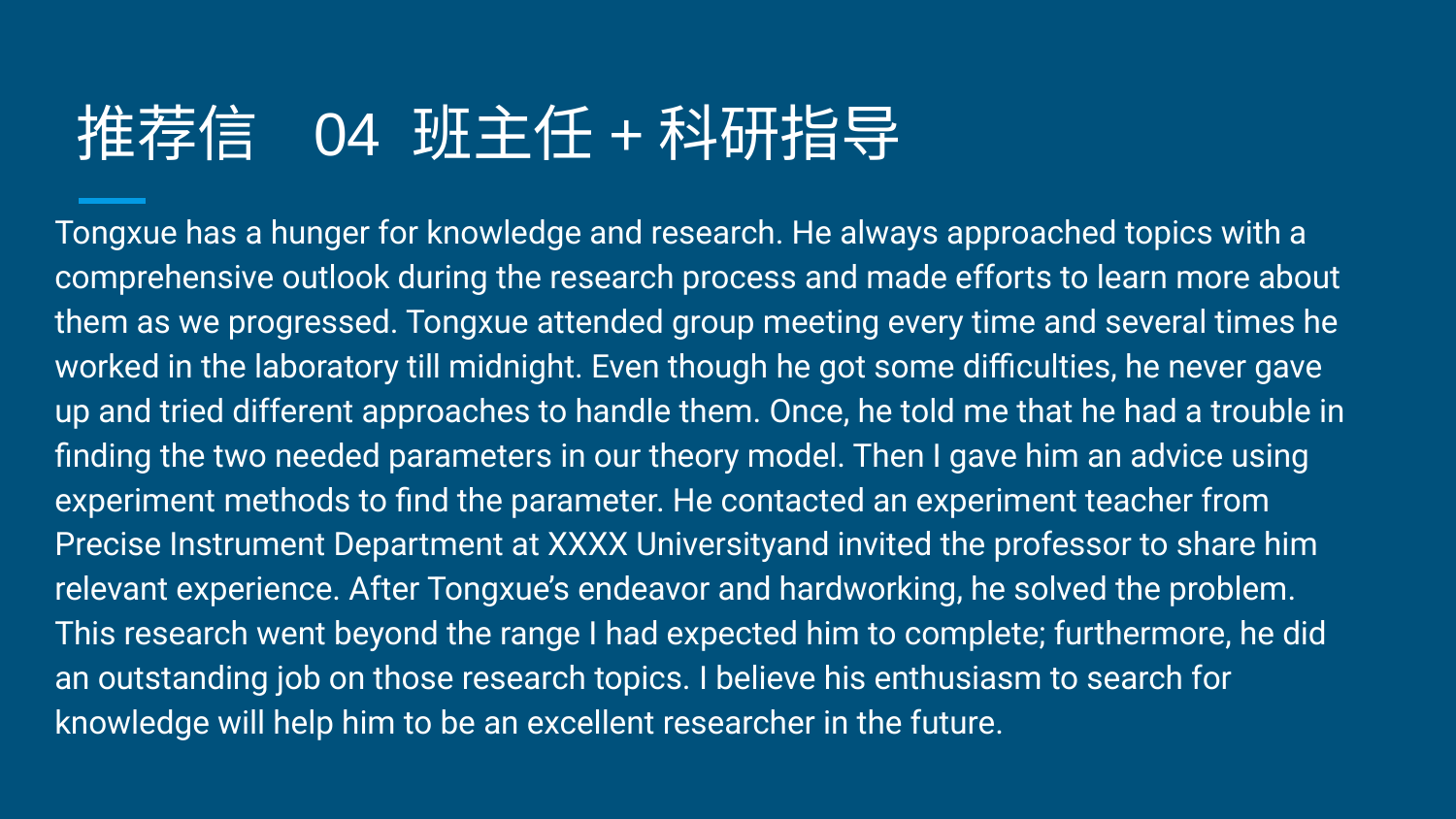

# 推荐信   04 班主任+科研指导
Tongxue has a hunger for knowledge and research. He always approached topics with a comprehensive outlook during the research process and made efforts to learn more about them as we progressed. Tongxue attended group meeting every time and several times he worked in the laboratory till midnight. Even though he got some difficulties, he never gave up and tried different approaches to handle them. Once, he told me that he had a trouble in finding the two needed parameters in our theory model. Then I gave him an advice using experiment methods to find the parameter. He contacted an experiment teacher from Precise Instrument Department at XXXX Universityand invited the professor to share him relevant experience. After Tongxue’s endeavor and hardworking, he solved the problem. This research went beyond the range I had expected him to complete; furthermore, he did an outstanding job on those research topics. I believe his enthusiasm to search for knowledge will help him to be an excellent researcher in the future.